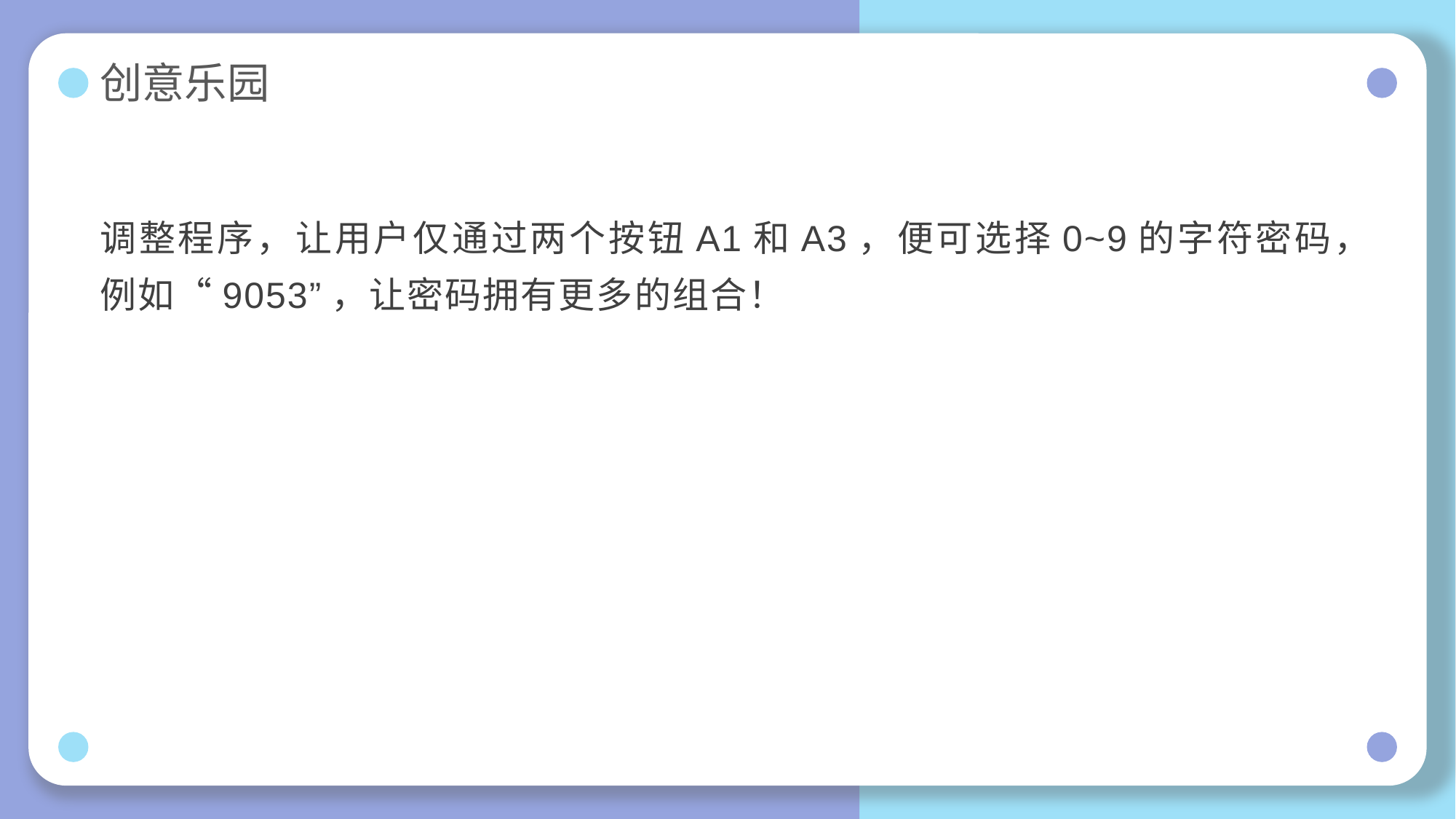

# 创意乐园
调整程序，让用户仅通过两个按钮A1和A3，便可选择0~9的字符密码，例如“9053”，让密码拥有更多的组合！